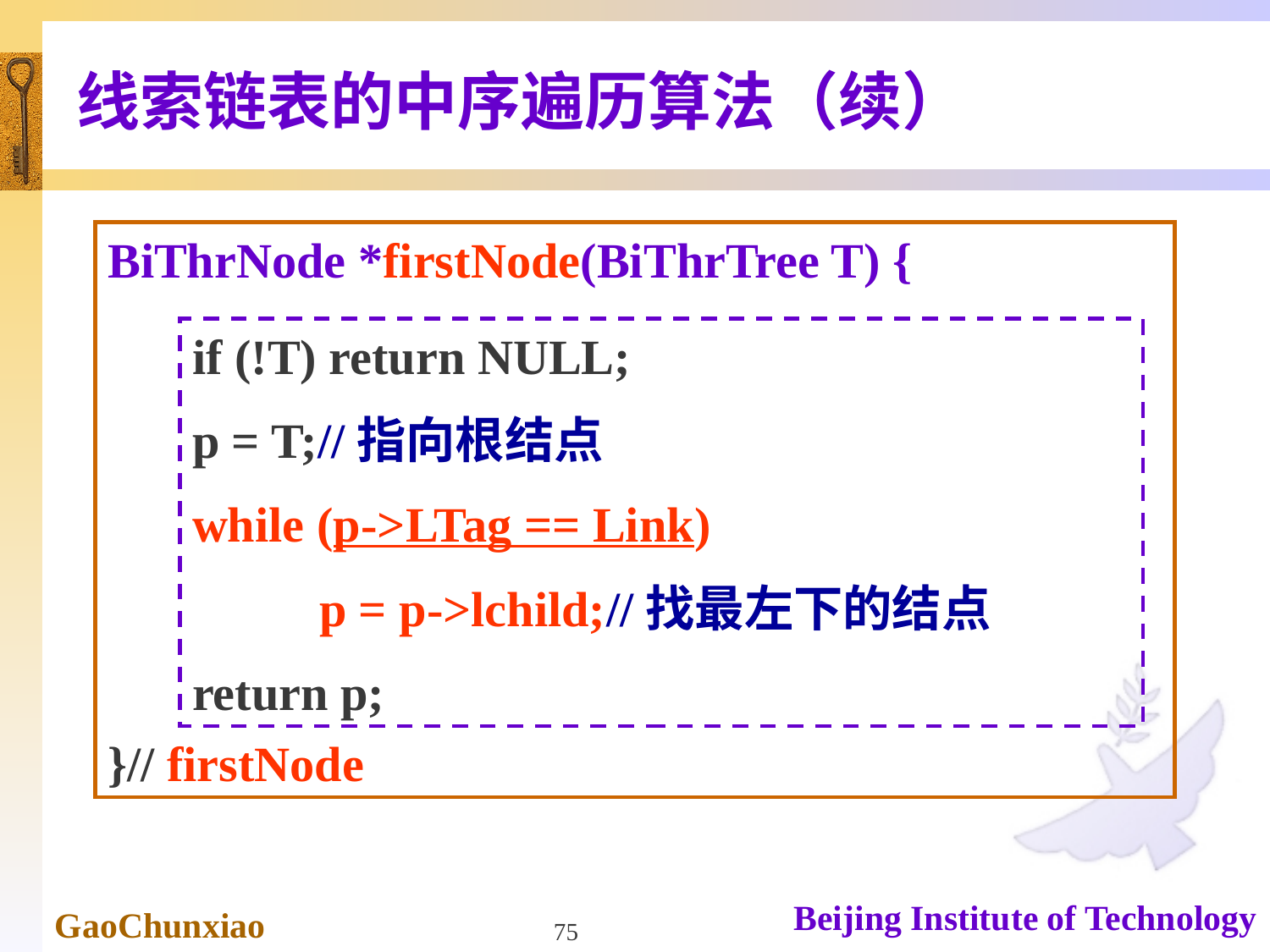

# 线索链表的中序遍历算法（续）
BiThrNode *firstNode(BiThrTree T) {

}// firstNode
if (!T) return NULL;
p = T;//指向根结点
while (p->LTag == Link)
	p = p->lchild;//找最左下的结点
return p;
75